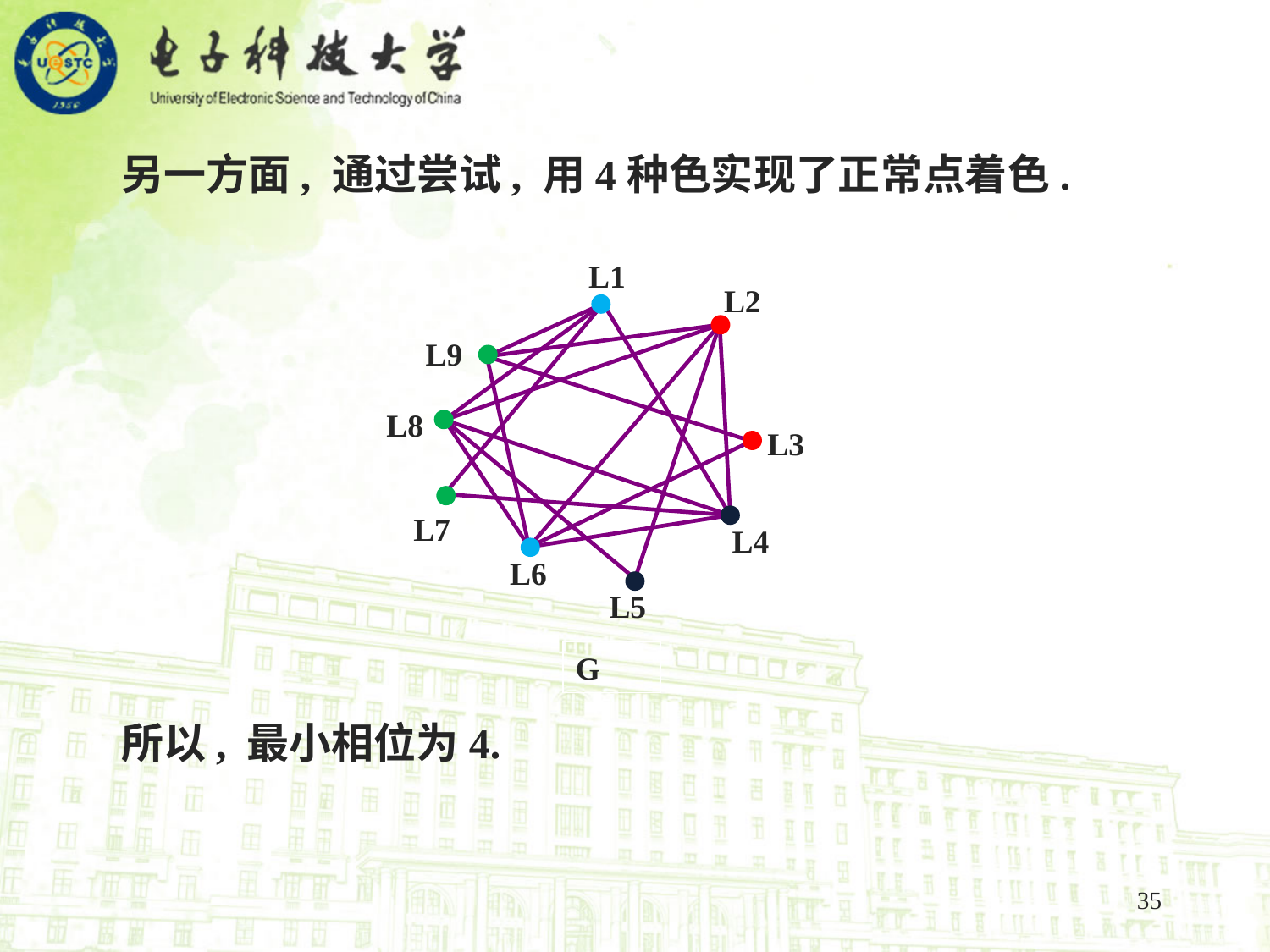

另一方面, 通过尝试, 用4种色实现了正常点着色.
L1
L2

L9

L8
L3

L7

L4
L6
L5
G

    所以, 最小相位为4.
35